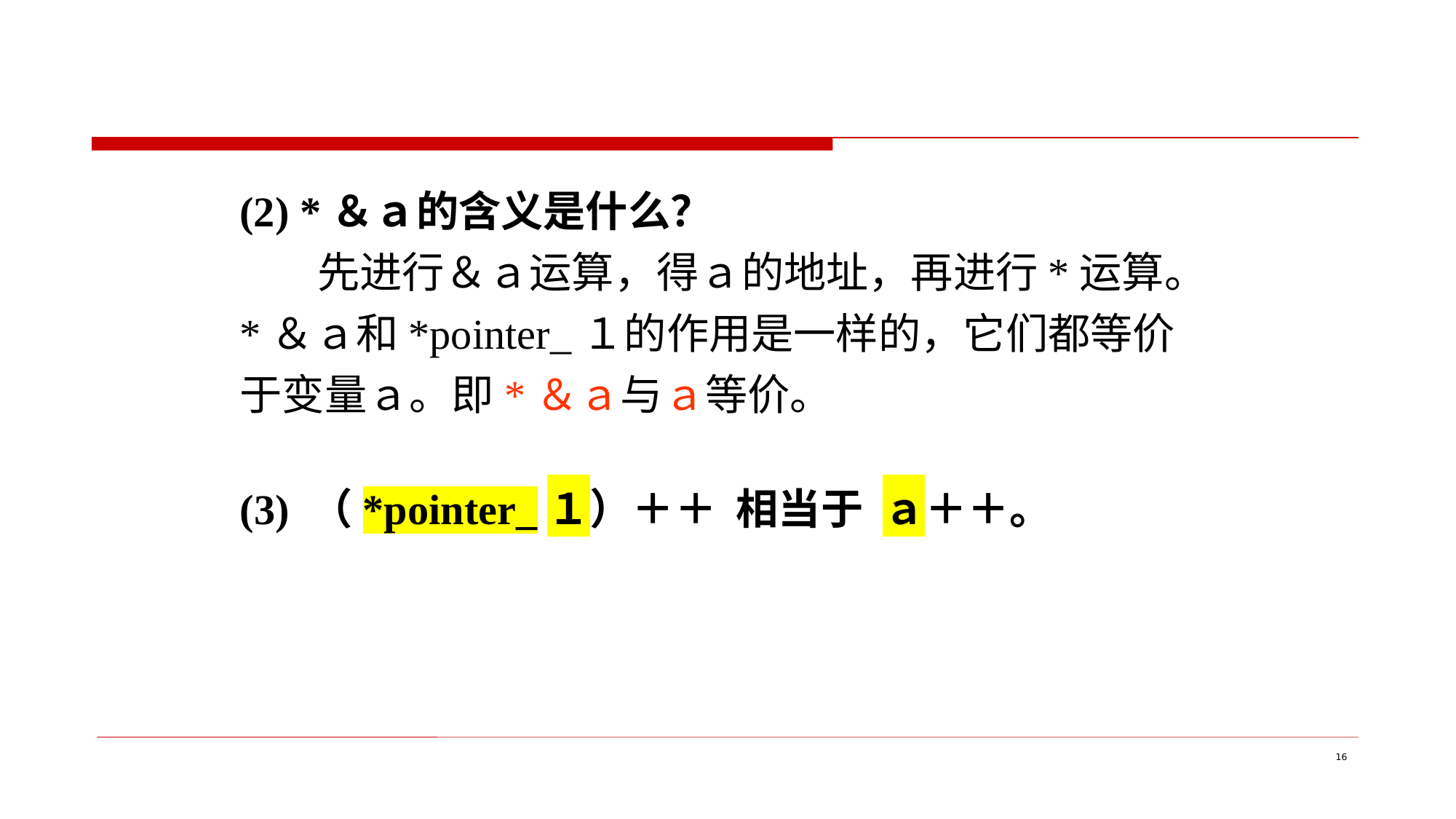

(2) *＆ａ的含义是什么？
       先进行＆ａ运算，得ａ的地址，再进行*运算。*＆ａ和*pointer_１的作用是一样的，它们都等价于变量ａ。即*＆ａ与ａ等价。
(3) （*pointer_１）＋＋  相当于  ａ＋＋。
16